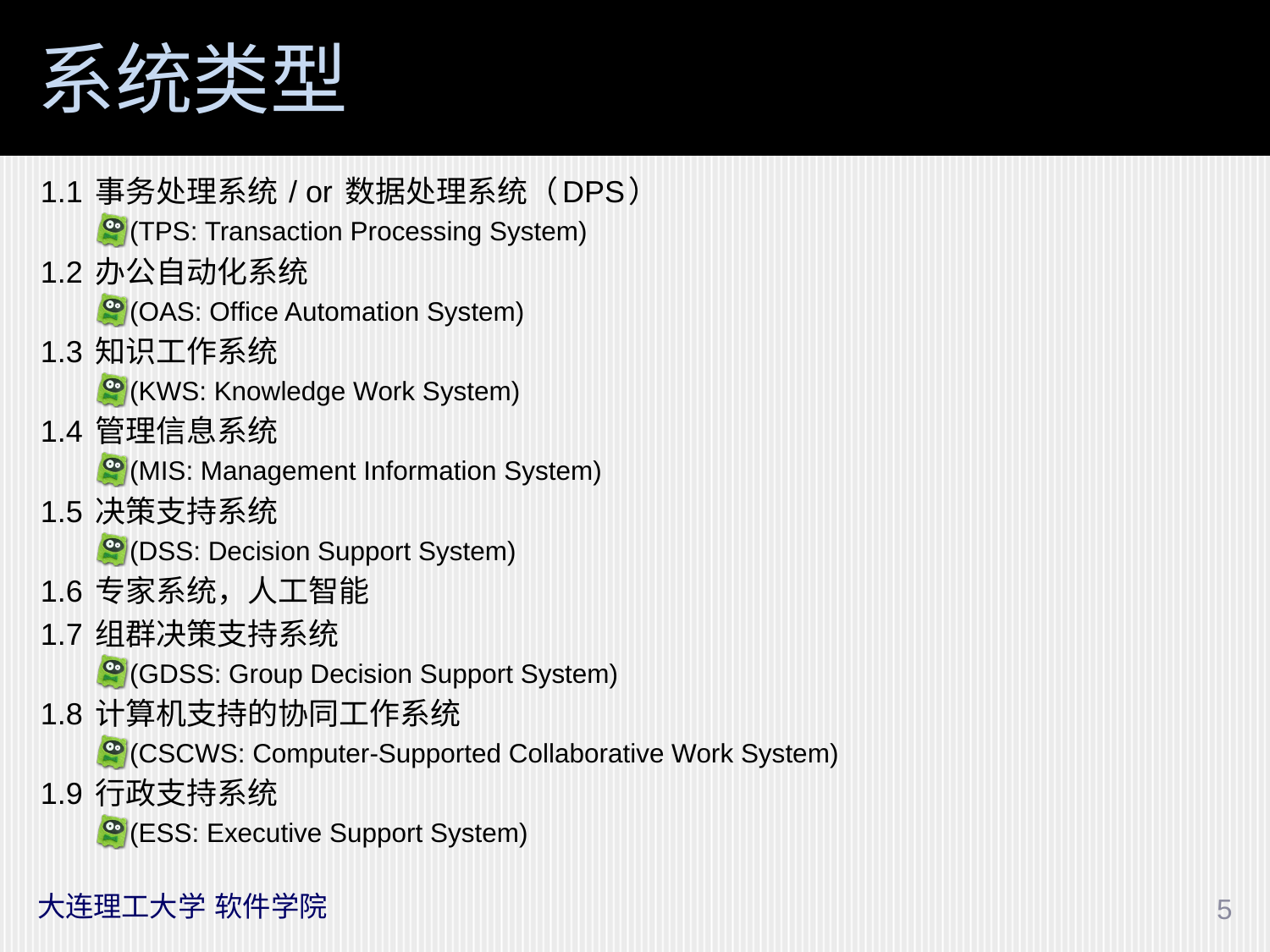

# 系统类型
1.1 事务处理系统 / or 数据处理系统（DPS）
(TPS: Transaction Processing System)
1.2 办公自动化系统
(OAS: Office Automation System)
1.3 知识工作系统
(KWS: Knowledge Work System)
1.4 管理信息系统
(MIS: Management Information System)
1.5 决策支持系统
(DSS: Decision Support System)
1.6 专家系统，人工智能
1.7 组群决策支持系统
(GDSS: Group Decision Support System)
1.8 计算机支持的协同工作系统
(CSCWS: Computer-Supported Collaborative Work System)
1.9 行政支持系统
(ESS: Executive Support System)

大连理工大学 软件学院
5